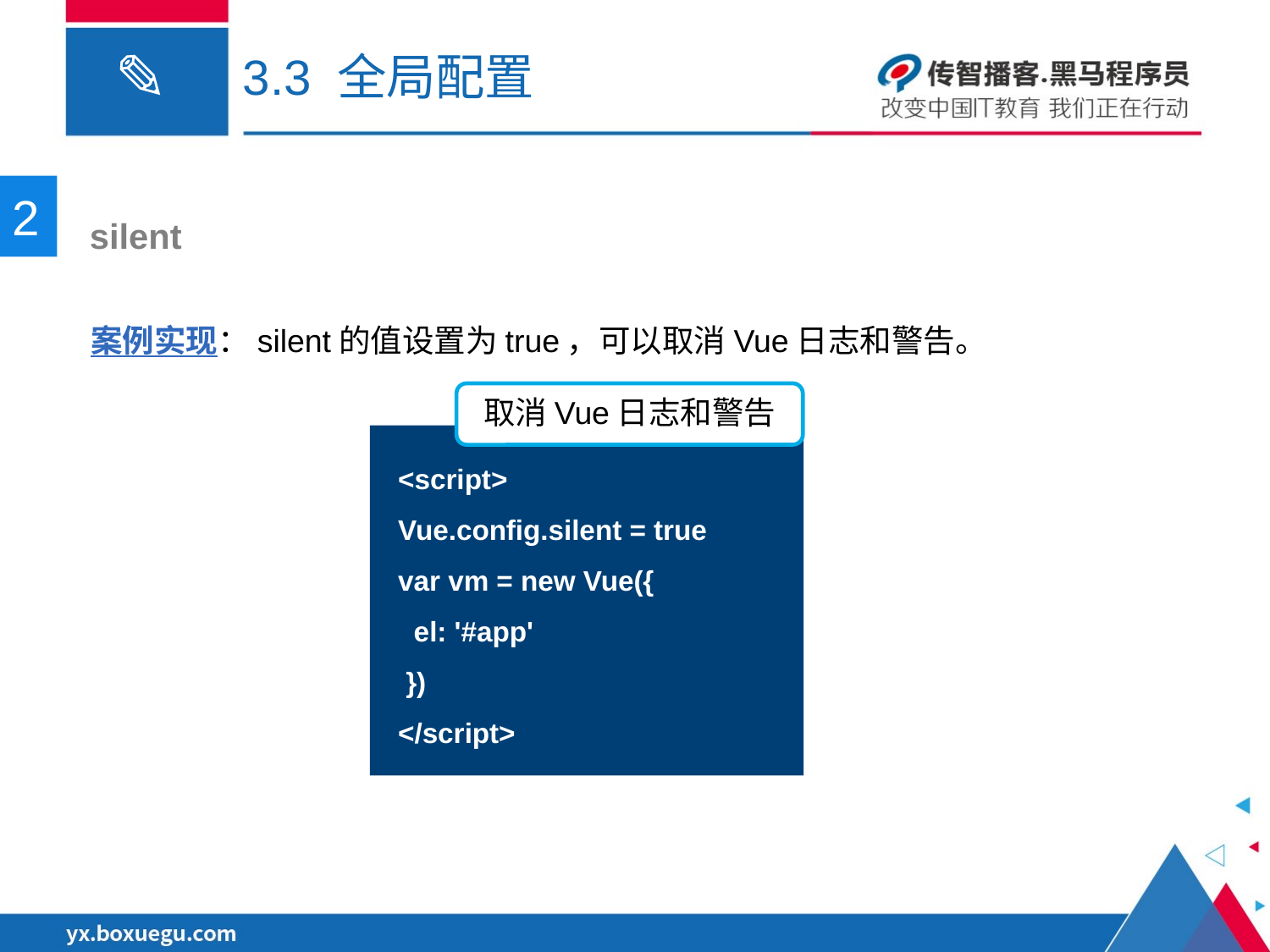

# 3.3 全局配置

2
  silent
案例实现：silent的值设置为true，可以取消Vue日志和警告。
取消Vue日志和警告

<script>
Vue.config.silent = true
var vm = new Vue({
  el: '#app'
 })
</script>